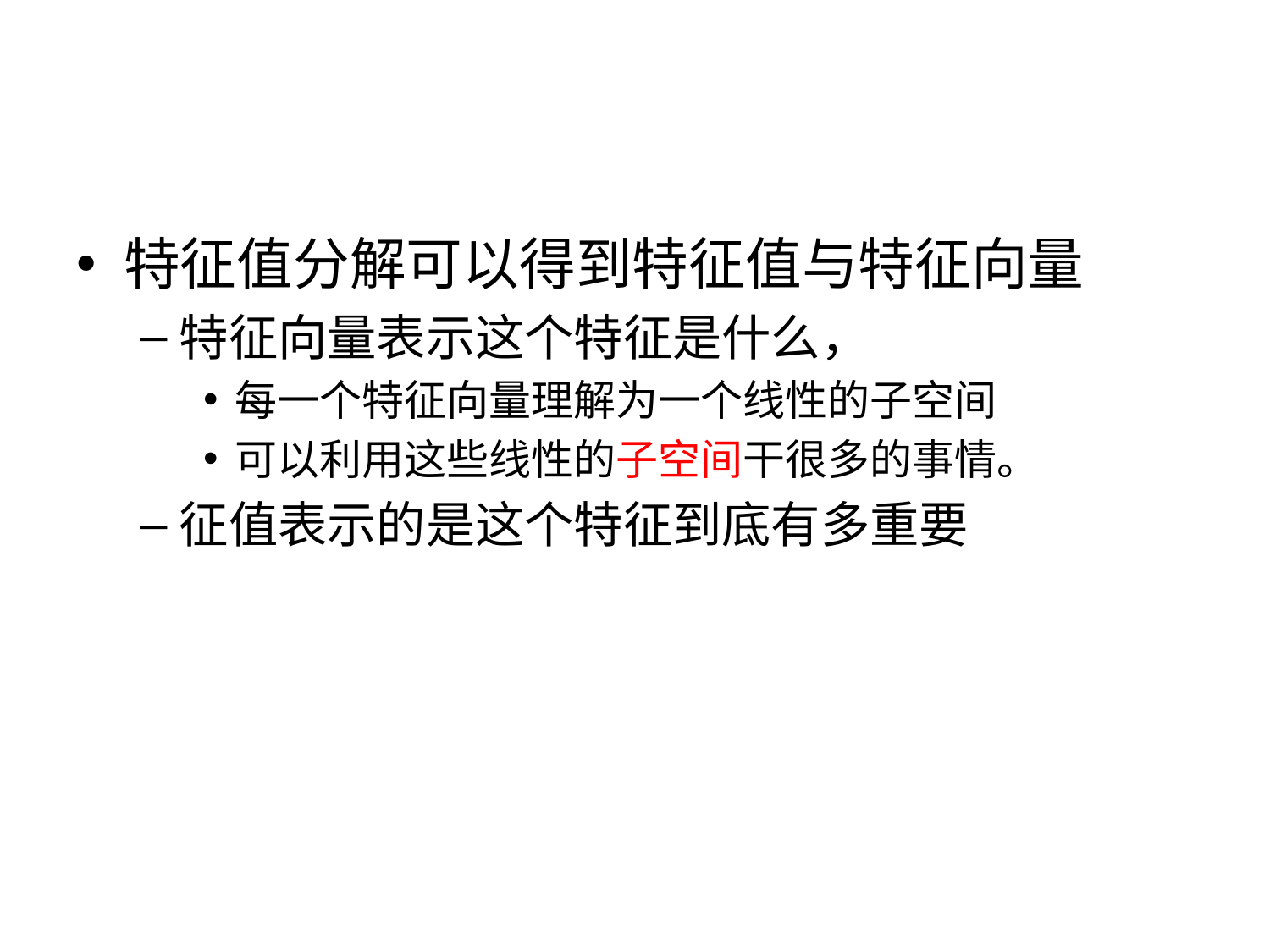

#
特征值分解可以得到特征值与特征向量
特征向量表示这个特征是什么，
每一个特征向量理解为一个线性的子空间
可以利用这些线性的子空间干很多的事情。
征值表示的是这个特征到底有多重要